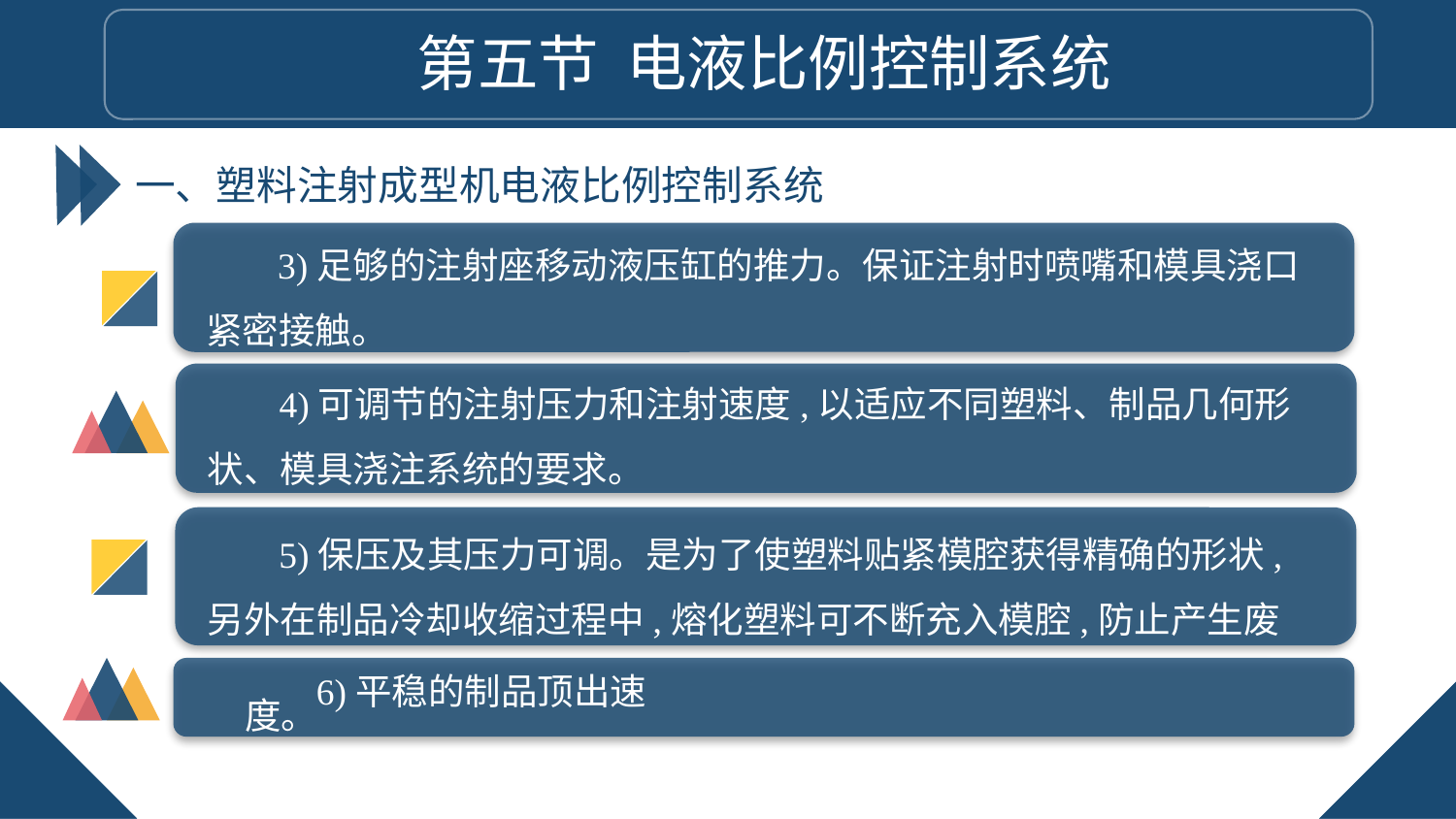

第五节  电液比例控制系统

一、塑料注射成型机电液比例控制系统

3)足够的注射座移动液压缸的推力。保证注射时喷嘴和模具浇口紧密接触。

4)可调节的注射压力和注射速度,以适应不同塑料、制品几何形状、模具浇注系统的要求。

5)保压及其压力可调。是为了使塑料贴紧模腔获得精确的形状,另外在制品冷却收缩过程中,熔化塑料可不断充入模腔,防止产生废品。

6)平稳的制品顶出速度。